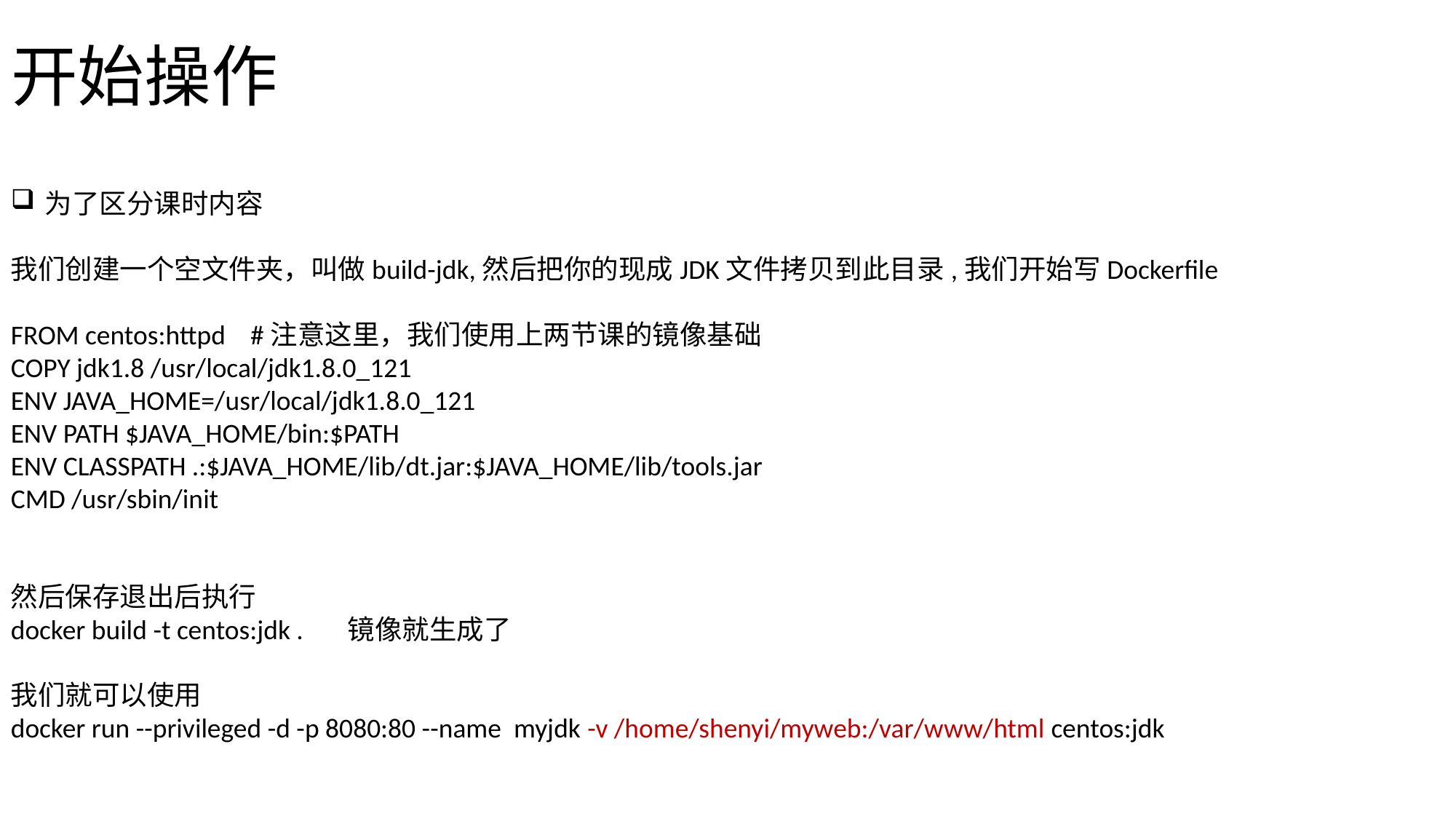

# 开始操作
为了区分课时内容

我们创建一个空文件夹，叫做build-jdk,然后把你的现成JDK文件拷贝到此目录,我们开始写Dockerfile

FROM centos:httpd    #注意这里，我们使用上两节课的镜像基础
COPY jdk1.8 /usr/local/jdk1.8.0_121
ENV JAVA_HOME=/usr/local/jdk1.8.0_121
ENV PATH $JAVA_HOME/bin:$PATH
ENV CLASSPATH .:$JAVA_HOME/lib/dt.jar:$JAVA_HOME/lib/tools.jar
CMD /usr/sbin/init

然后保存退出后执行
docker build -t centos:jdk .      镜像就生成了

我们就可以使用
docker run --privileged -d -p 8080:80 --name  myjdk -v /home/shenyi/myweb:/var/www/html centos:jdk